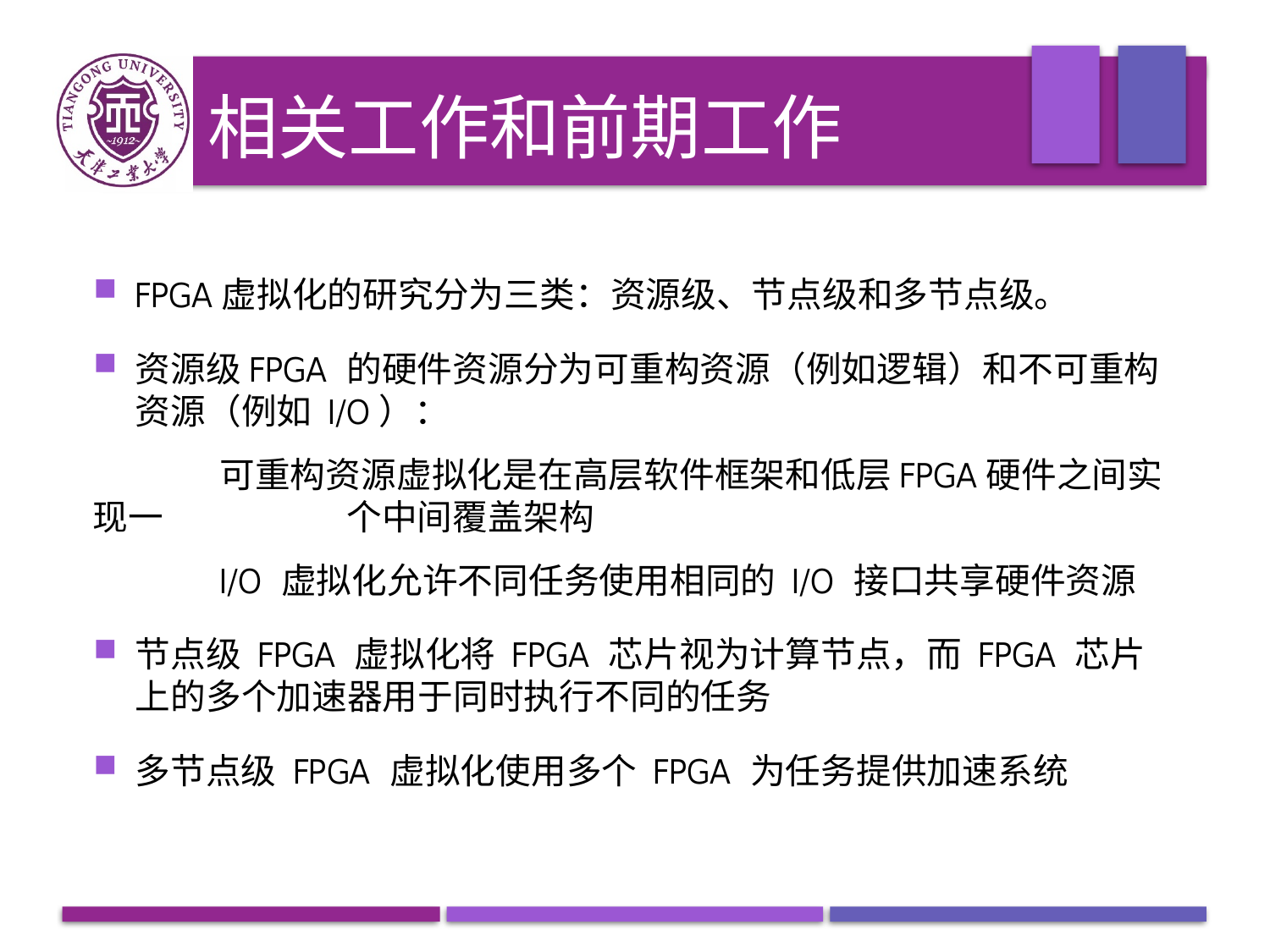

# 相关工作和前期工作
FPGA虚拟化的研究分为三类：资源级、节点级和多节点级。
资源级FPGA 的硬件资源分为可重构资源（例如逻辑）和不可重构资源（例如 I/O）：
	可重构资源虚拟化是在高层软件框架和低层FPGA硬件之间实现一		个中间覆盖架构
	I/O 虚拟化允许不同任务使用相同的 I/O 接口共享硬件资源
节点级 FPGA 虚拟化将 FPGA 芯片视为计算节点，而 FPGA 芯片上的多个加速器用于同时执行不同的任务
多节点级 FPGA 虚拟化使用多个 FPGA 为任务提供加速系统